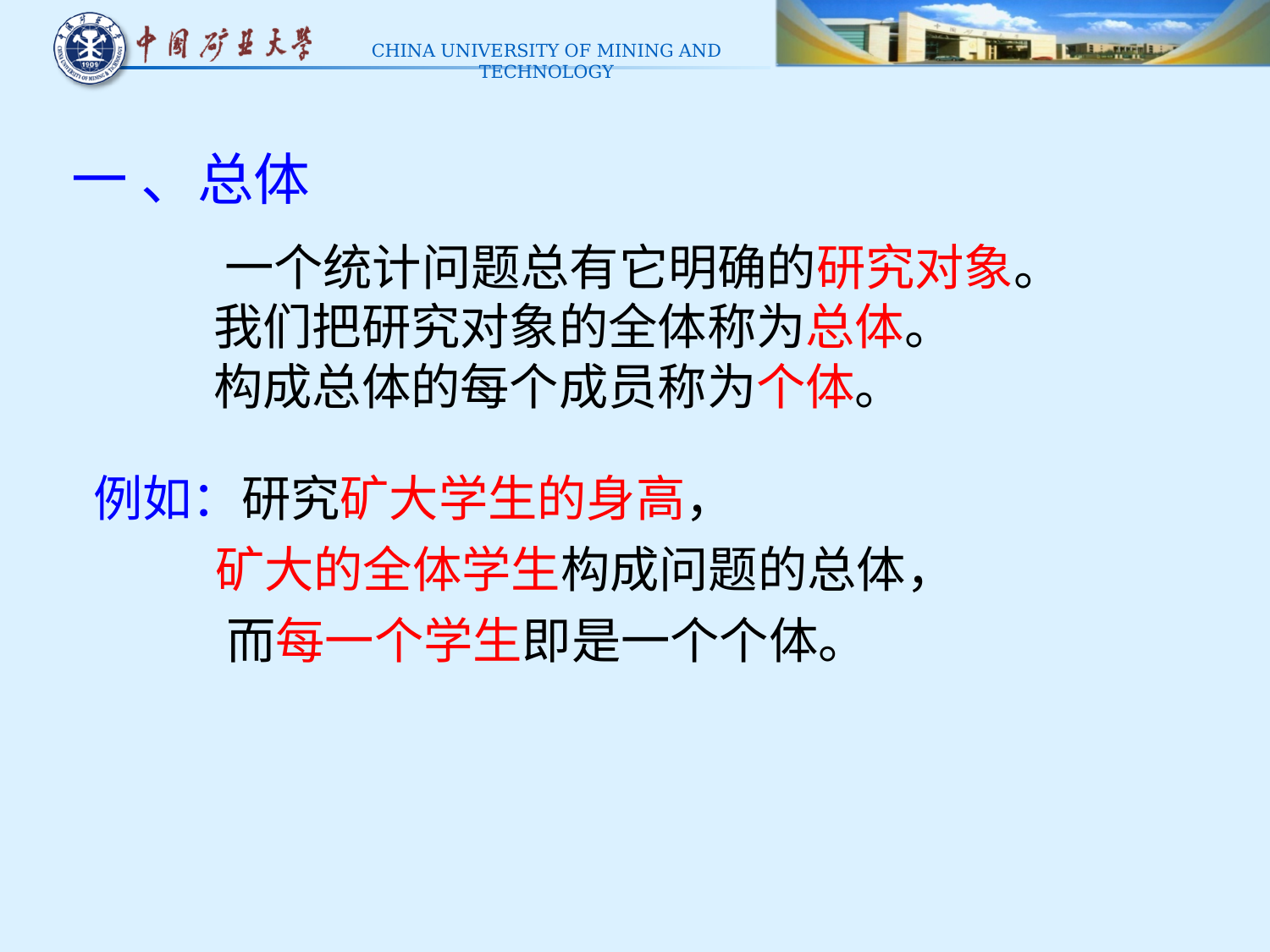

# 一 、总体
 一个统计问题总有它明确的研究对象。
我们把研究对象的全体称为总体。
构成总体的每个成员称为个体。

例如：研究矿大学生的身高，
          矿大的全体学生构成问题的总体，
           而每一个学生即是一个个体。